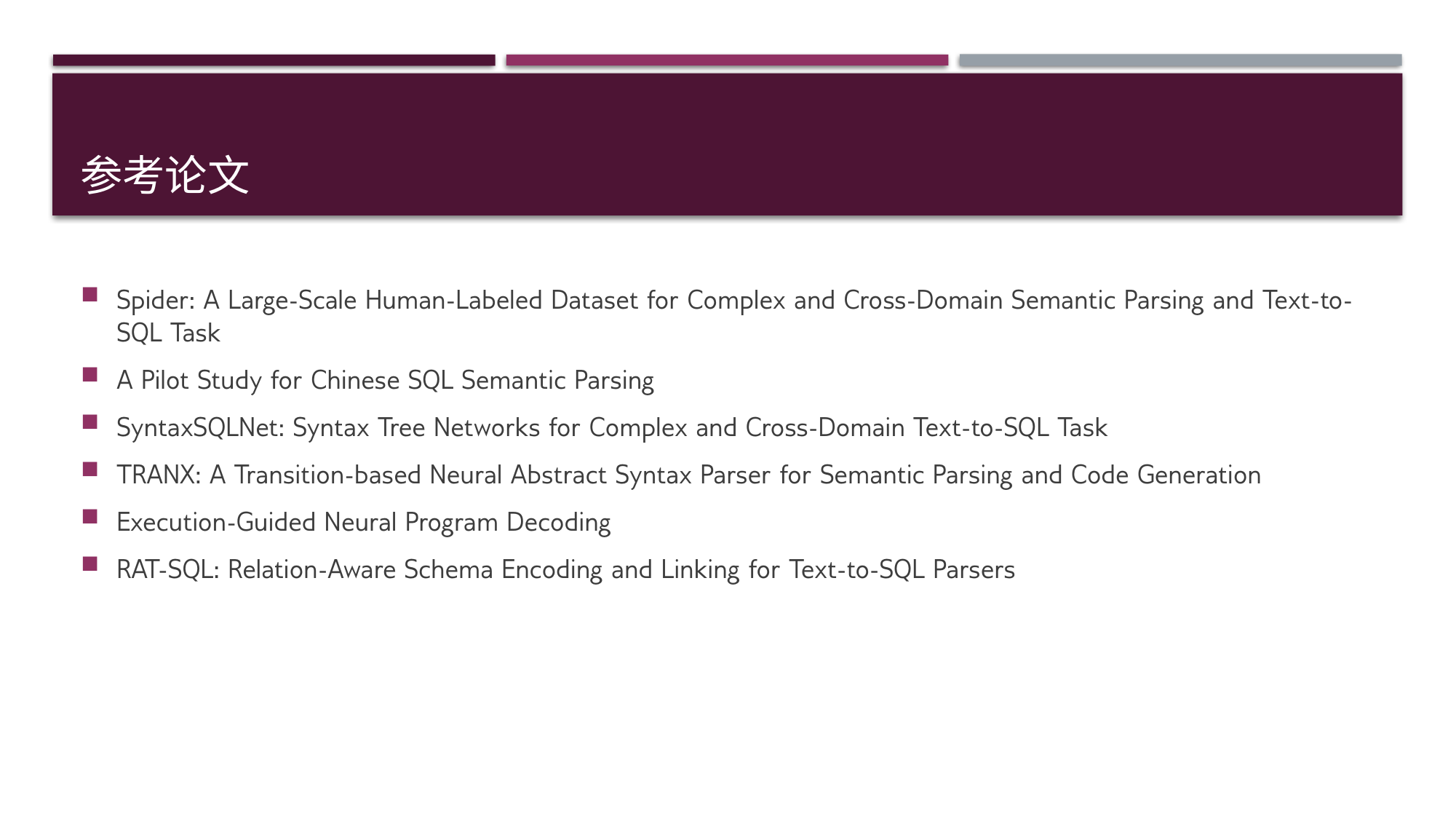

# 参考论文
Spider: A Large-Scale Human-Labeled Dataset for Complex and Cross-Domain Semantic Parsing and Text-to-SQL Task
﻿A Pilot Study for Chinese SQL Semantic Parsing
﻿SyntaxSQLNet: Syntax Tree Networks for Complex and Cross-Domain Text-to-SQL Task
﻿TRANX: A Transition-based Neural Abstract Syntax Parser for Semantic Parsing and Code Generation
﻿Execution-Guided Neural Program Decoding
RAT-SQL: Relation-Aware Schema Encoding and Linking for Text-to-SQL Parsers